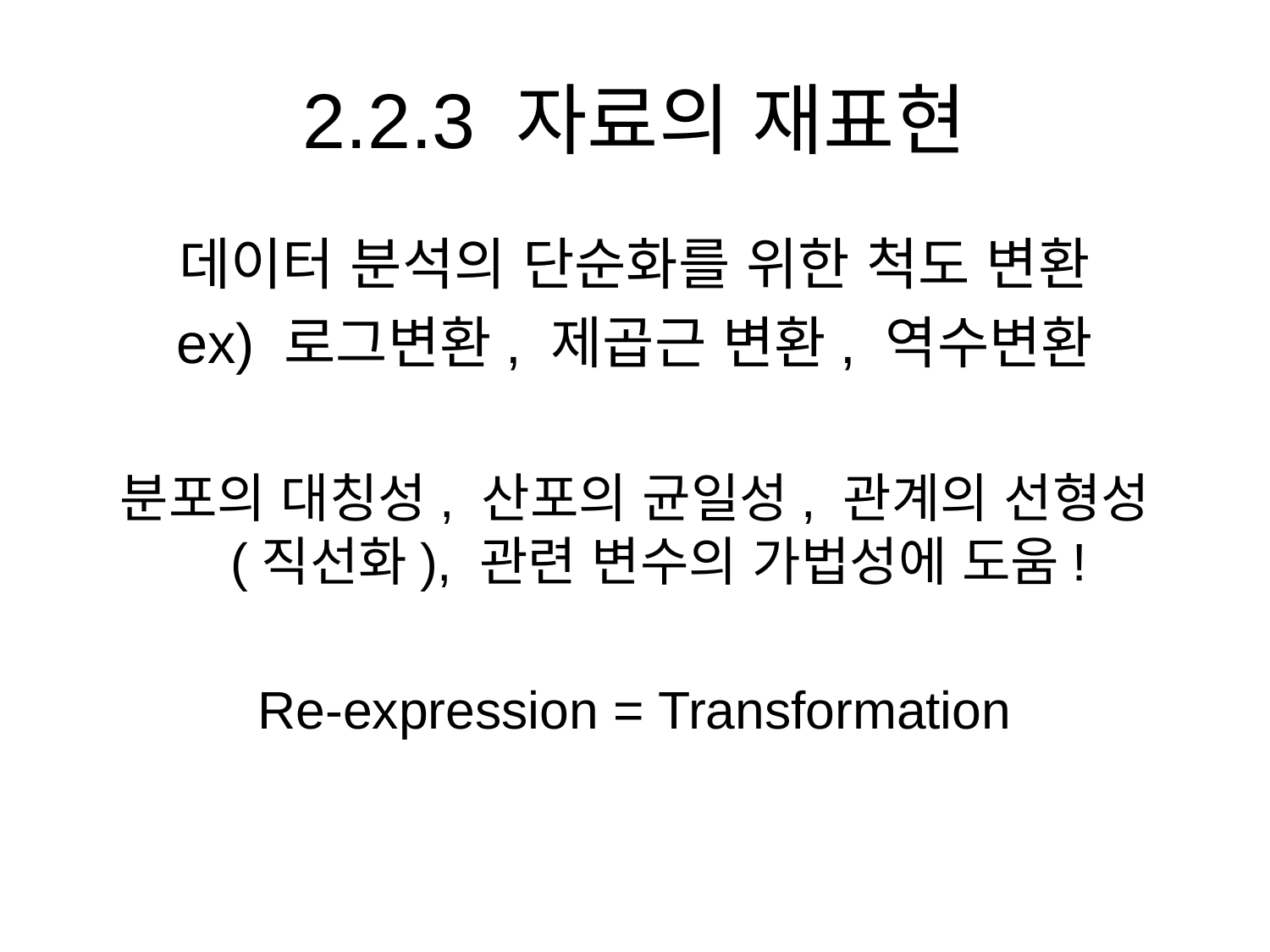

# 2.2.3 자료의 재표현
데이터 분석의 단순화를 위한 척도 변환
ex) 로그변환, 제곱근 변환, 역수변환

분포의 대칭성, 산포의 균일성, 관계의 선형성 (직선화), 관련 변수의 가법성에 도움!

Re-expression = Transformation